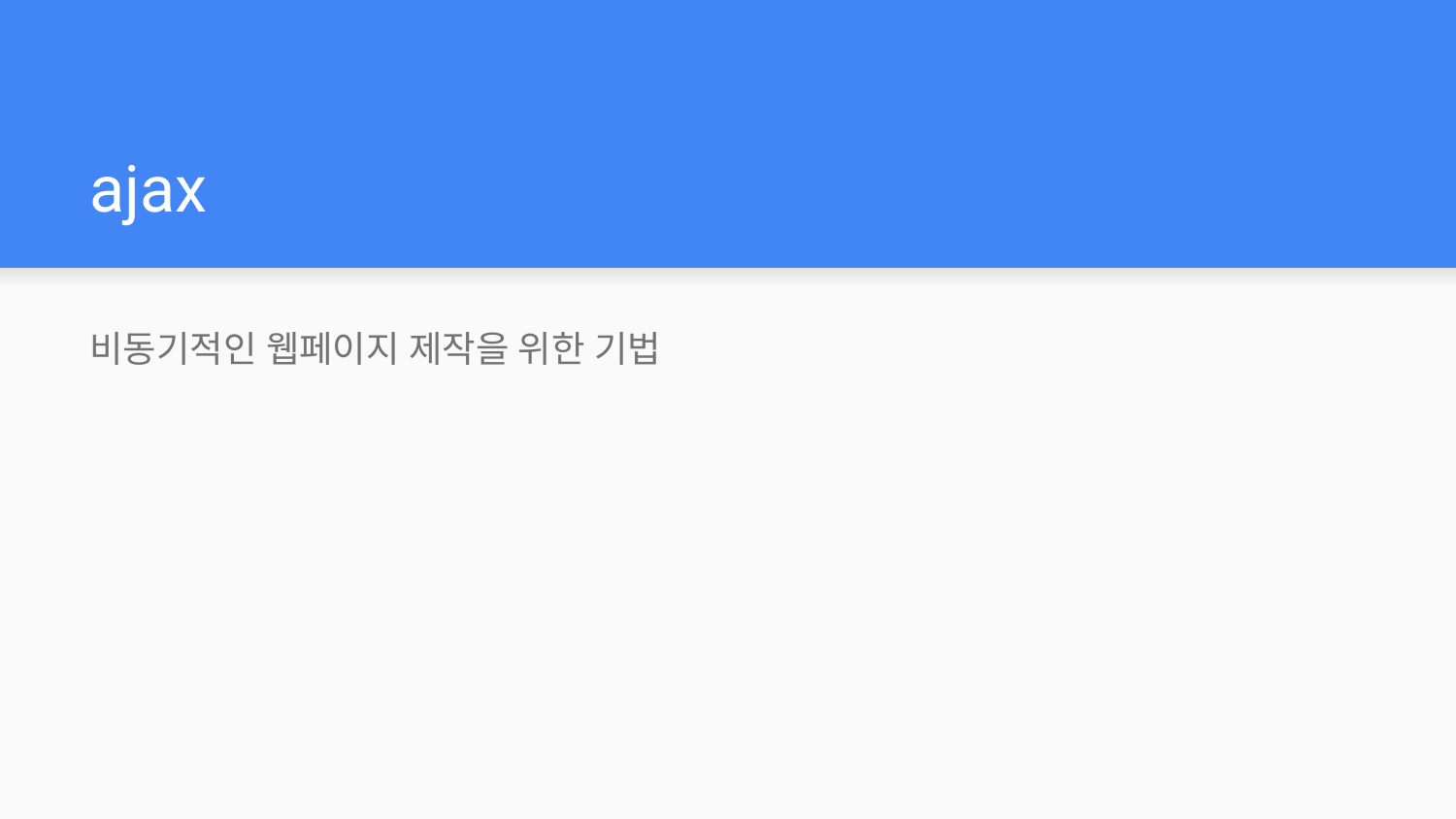

# ajax
비동기적인 웹페이지 제작을 위한 기법